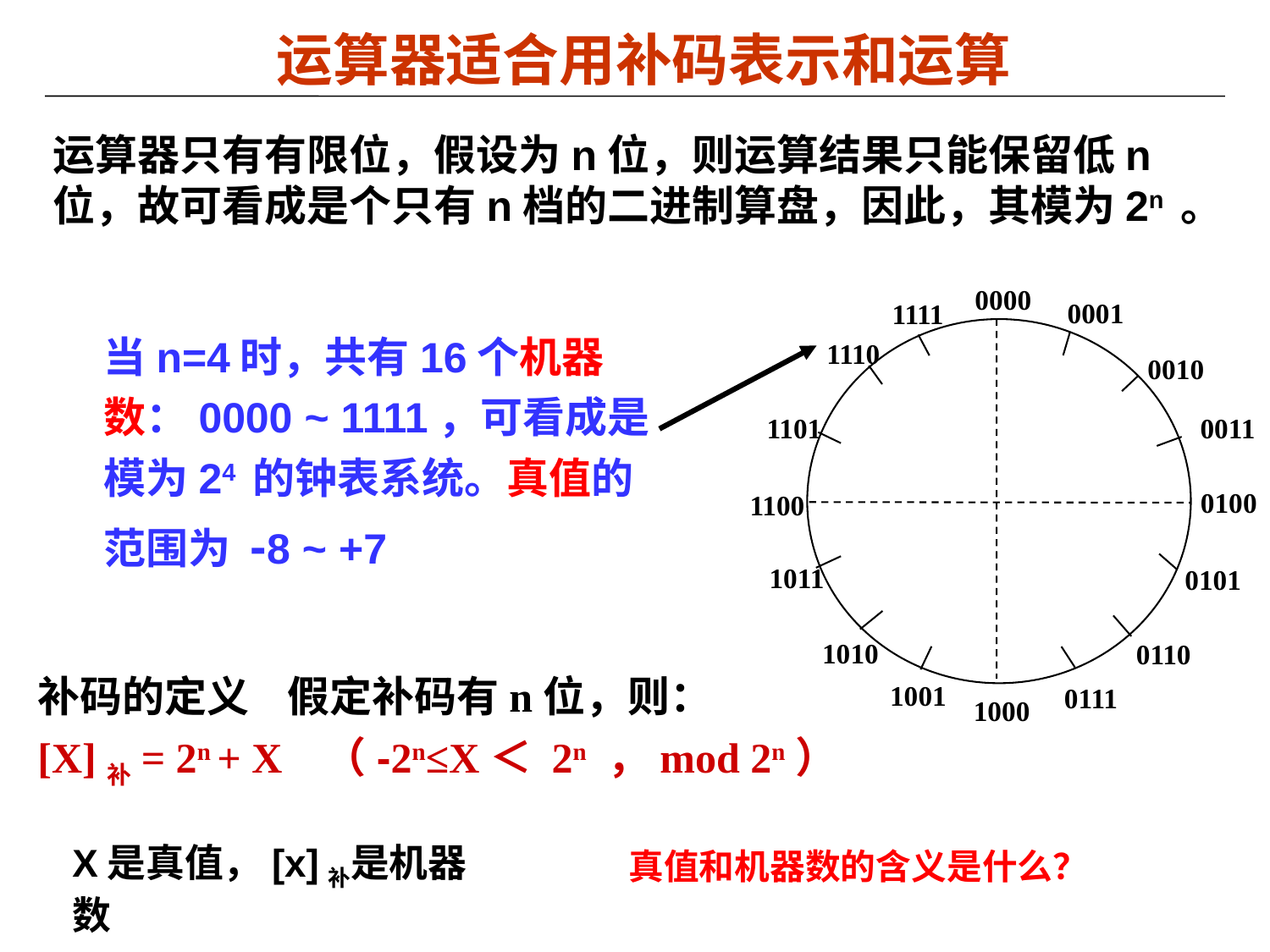

运算器适合用补码表示和运算
运算器只有有限位，假设为n位，则运算结果只能保留低n位，故可看成是个只有n档的二进制算盘，因此，其模为2n 。
0000
0001
1111

1110

0010

1101
0011

0100
1100

1011

0101

1010
0110

1001
0111
1000
当n=4时，共有16个机器数：0000 ~ 1111，可看成是模为24 的钟表系统。真值的范围为 -8 ~ +7

补码的定义    假定补码有n位，则：
[X]补= 2n + X   （-2n≤X＜ 2n ，mod 2n）
X是真值，[x]补是机器数
真值和机器数的含义是什么？